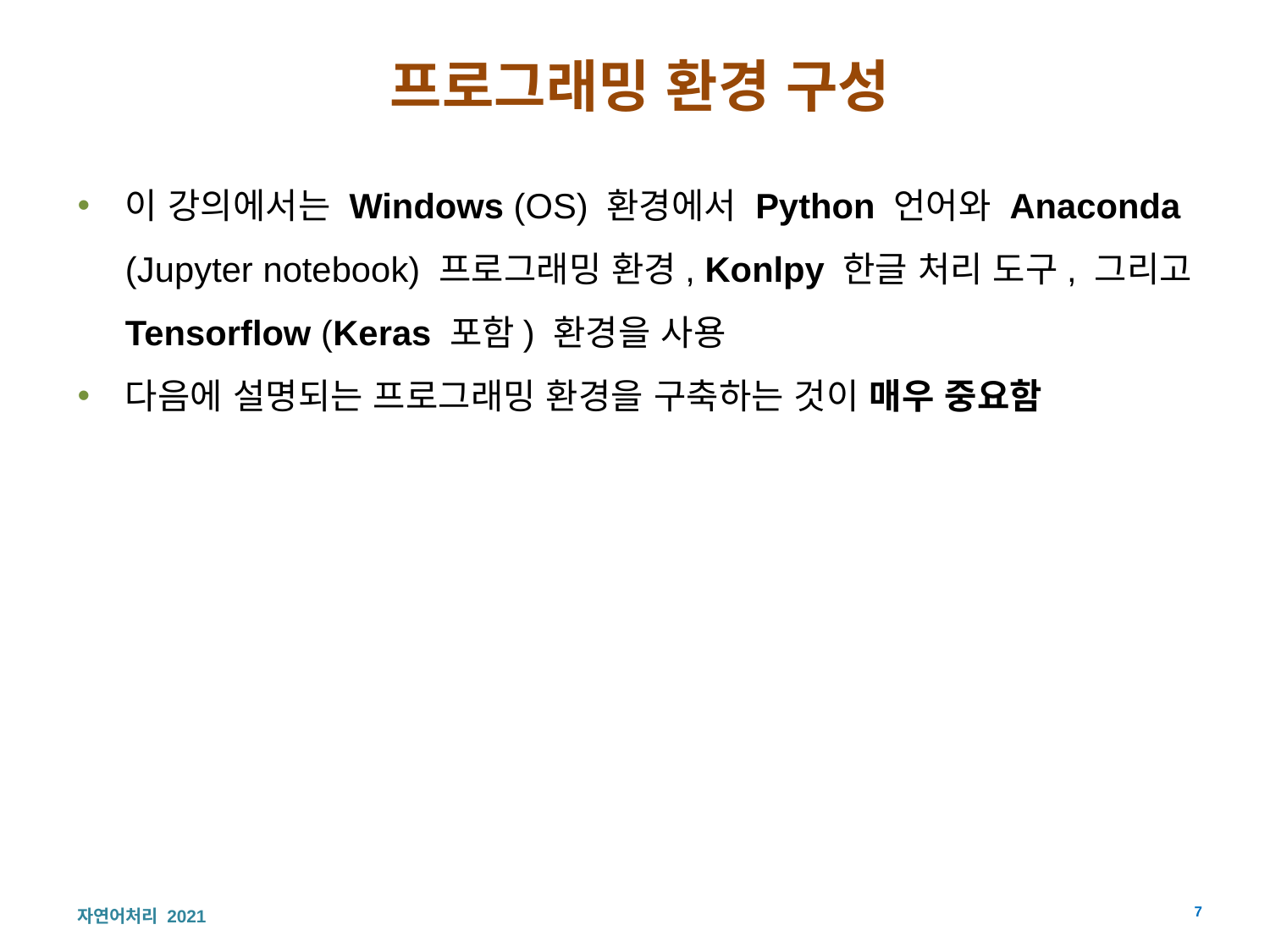

# 프로그래밍 환경 구성
이 강의에서는 Windows (OS) 환경에서 Python 언어와 Anaconda (Jupyter notebook) 프로그래밍 환경, Konlpy 한글 처리 도구, 그리고 Tensorflow (Keras 포함) 환경을 사용
다음에 설명되는 프로그래밍 환경을 구축하는 것이 매우 중요함